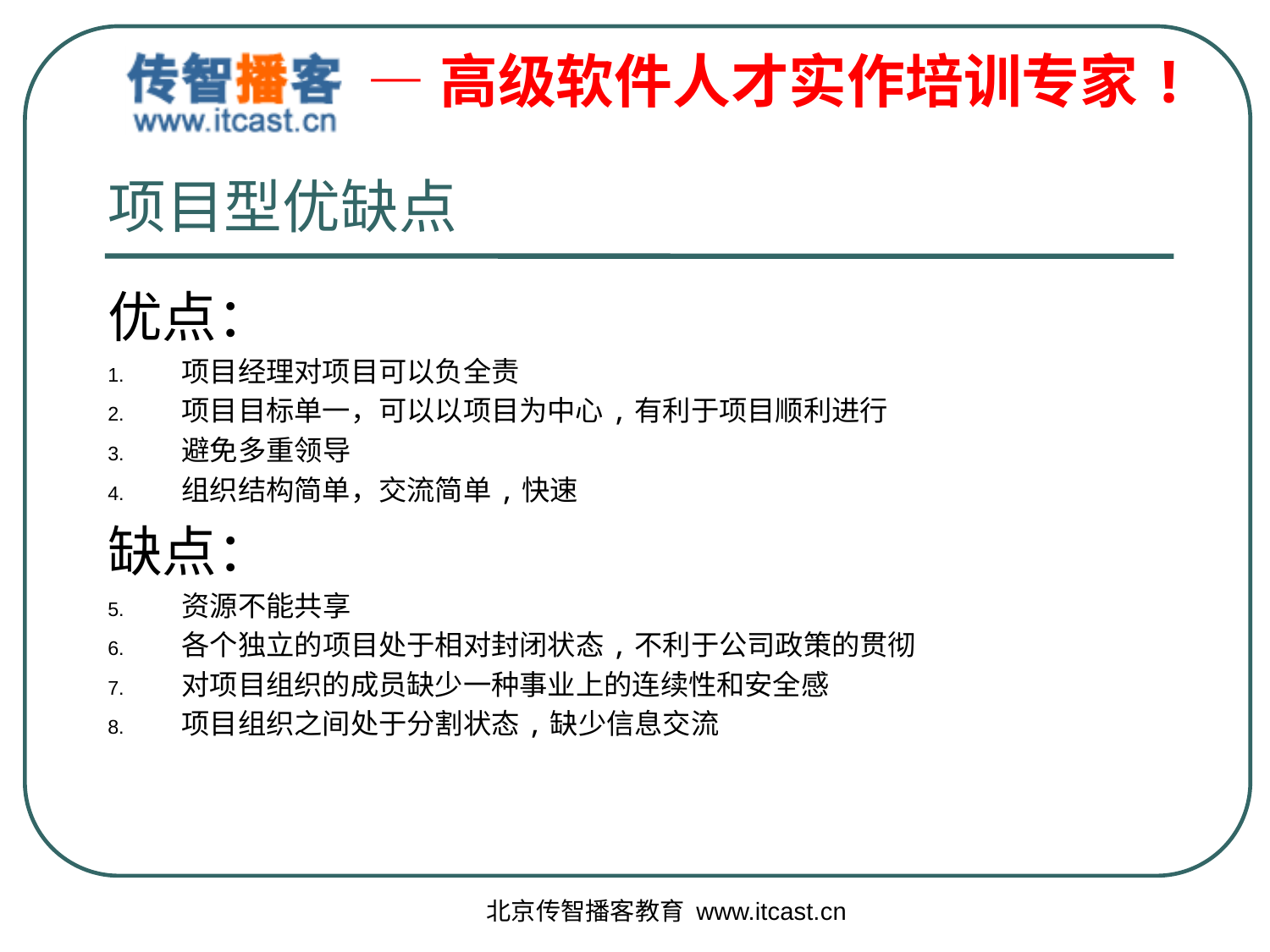

# 项目型优缺点
优点：
项目经理对项目可以负全责
项目目标单一，可以以项目为中心,有利于项目顺利进行
避免多重领导
组织结构简单，交流简单,快速
缺点：
资源不能共享
各个独立的项目处于相对封闭状态,不利于公司政策的贯彻
对项目组织的成员缺少一种事业上的连续性和安全感
项目组织之间处于分割状态,缺少信息交流

北京传智播客教育 www.itcast.cn